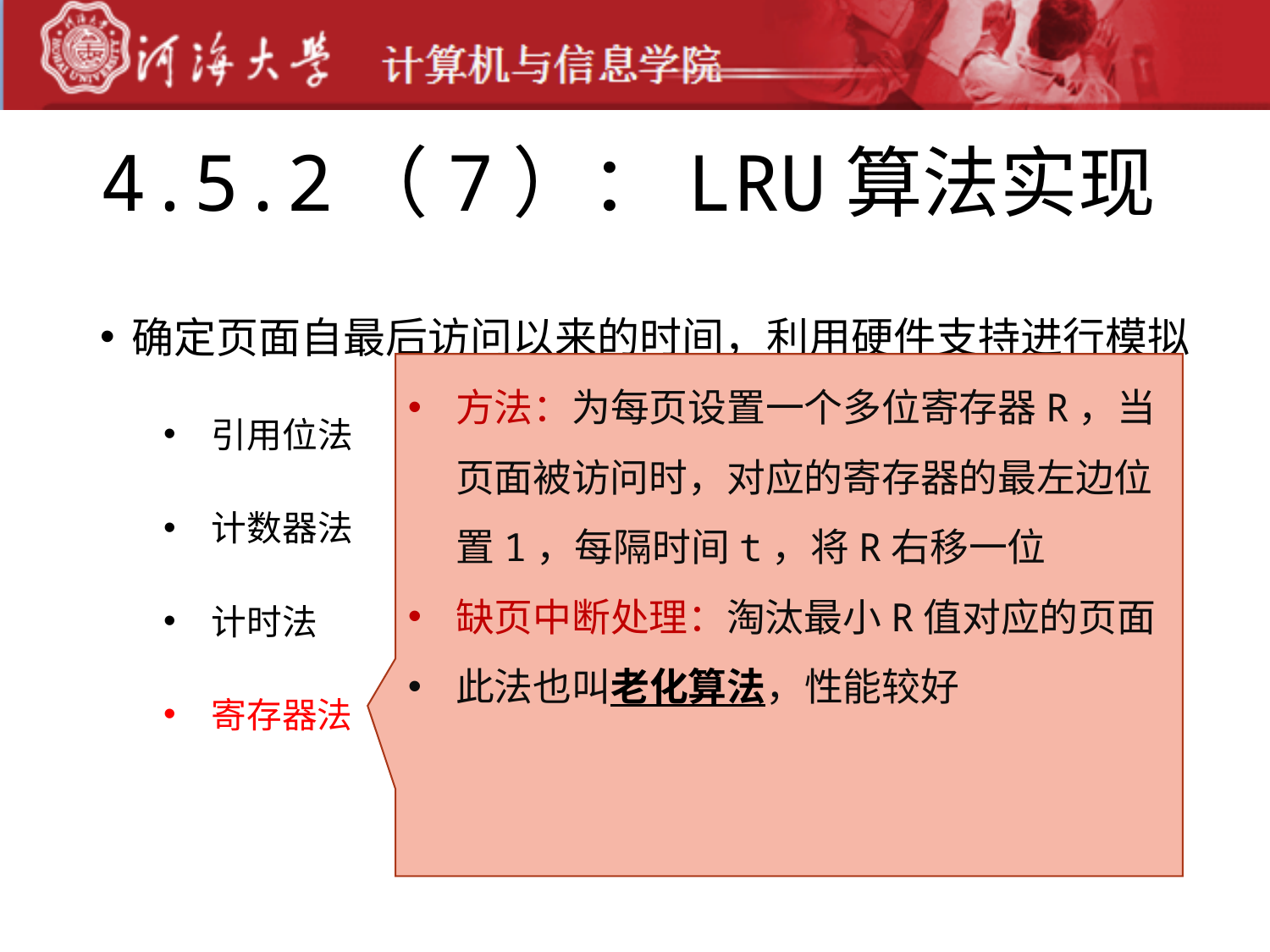

# 4.5.2（7）：LRU算法实现
确定页面自最后访问以来的时间，利用硬件支持进行模拟
 引用位法
 计数器法
 计时法
 寄存器法

方法：为每页设置一个多位寄存器R，当页面被访问时，对应的寄存器的最左边位置1，每隔时间t，将R右移一位
缺页中断处理：淘汰最小R值对应的页面
此法也叫老化算法，性能较好